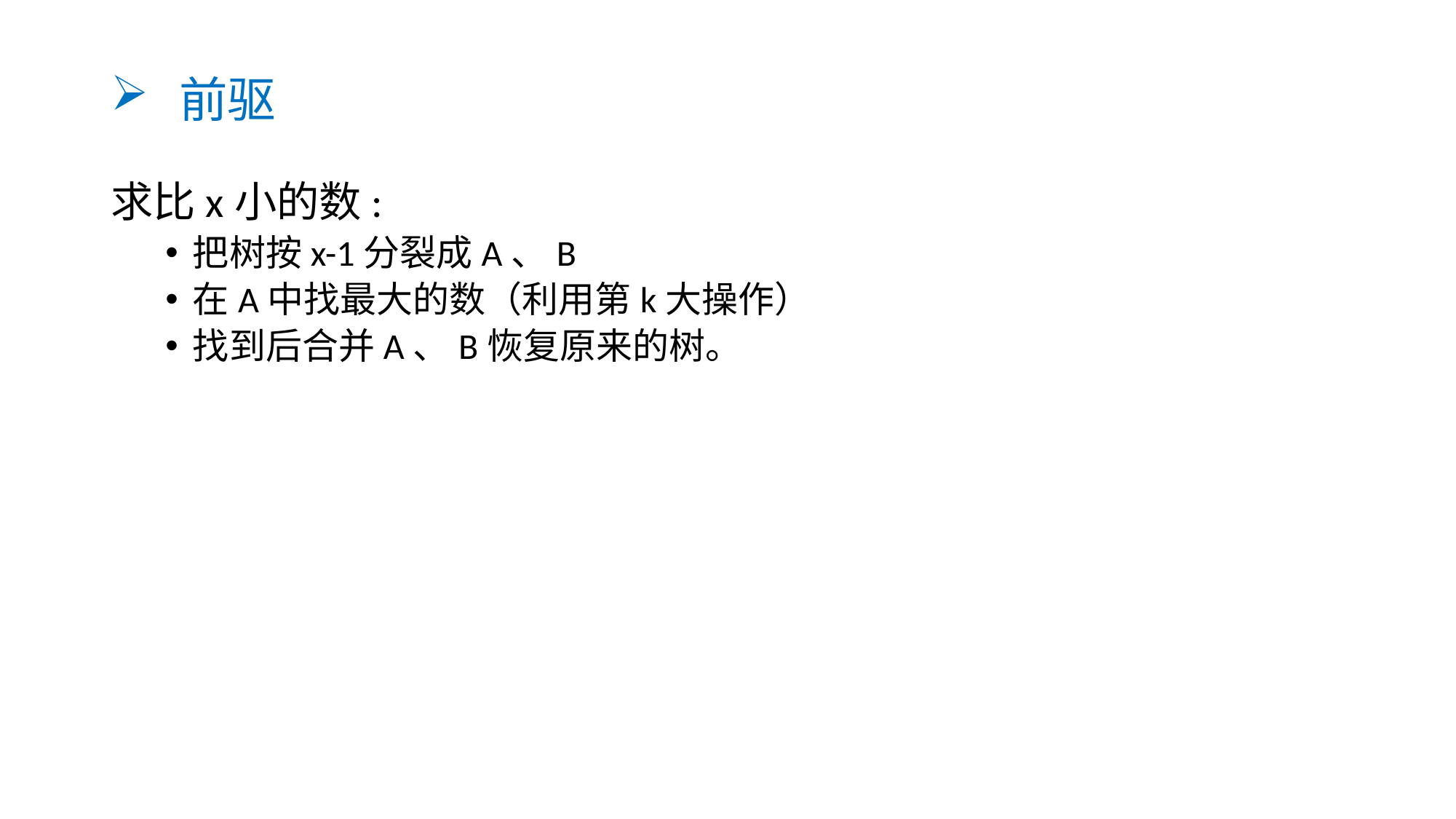

# 前驱
求比x小的数:
把树按x-1分裂成A、B
在A中找最大的数（利用第k大操作）
找到后合并A、B恢复原来的树。